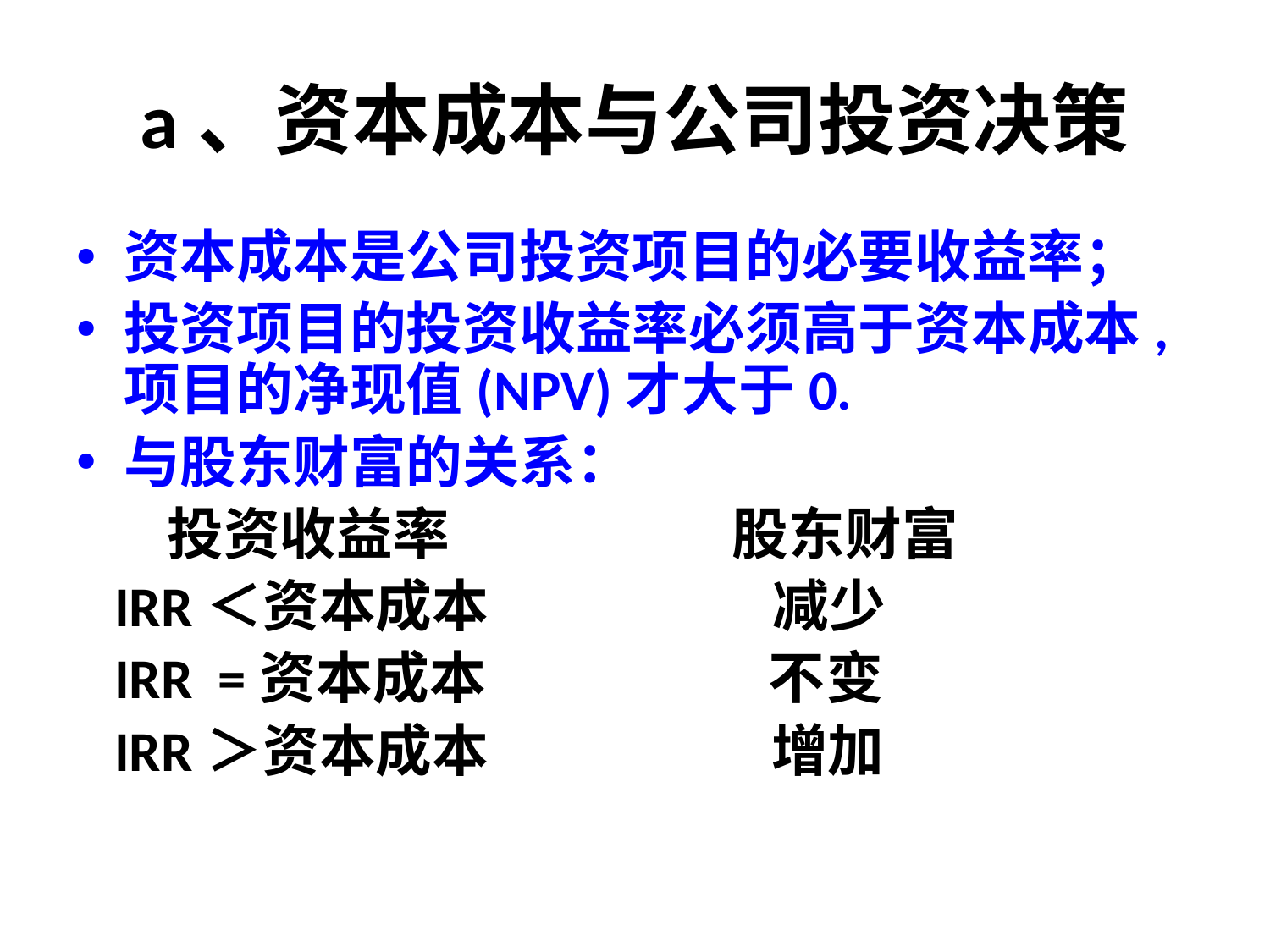

# a、资本成本与公司投资决策
资本成本是公司投资项目的必要收益率；
投资项目的投资收益率必须高于资本成本,项目的净现值(NPV)才大于0.
与股东财富的关系：
      投资收益率                      股东财富
   IRR＜资本成本                      减少
   IRR  =资本成本                      不变
   IRR＞资本成本                      增加